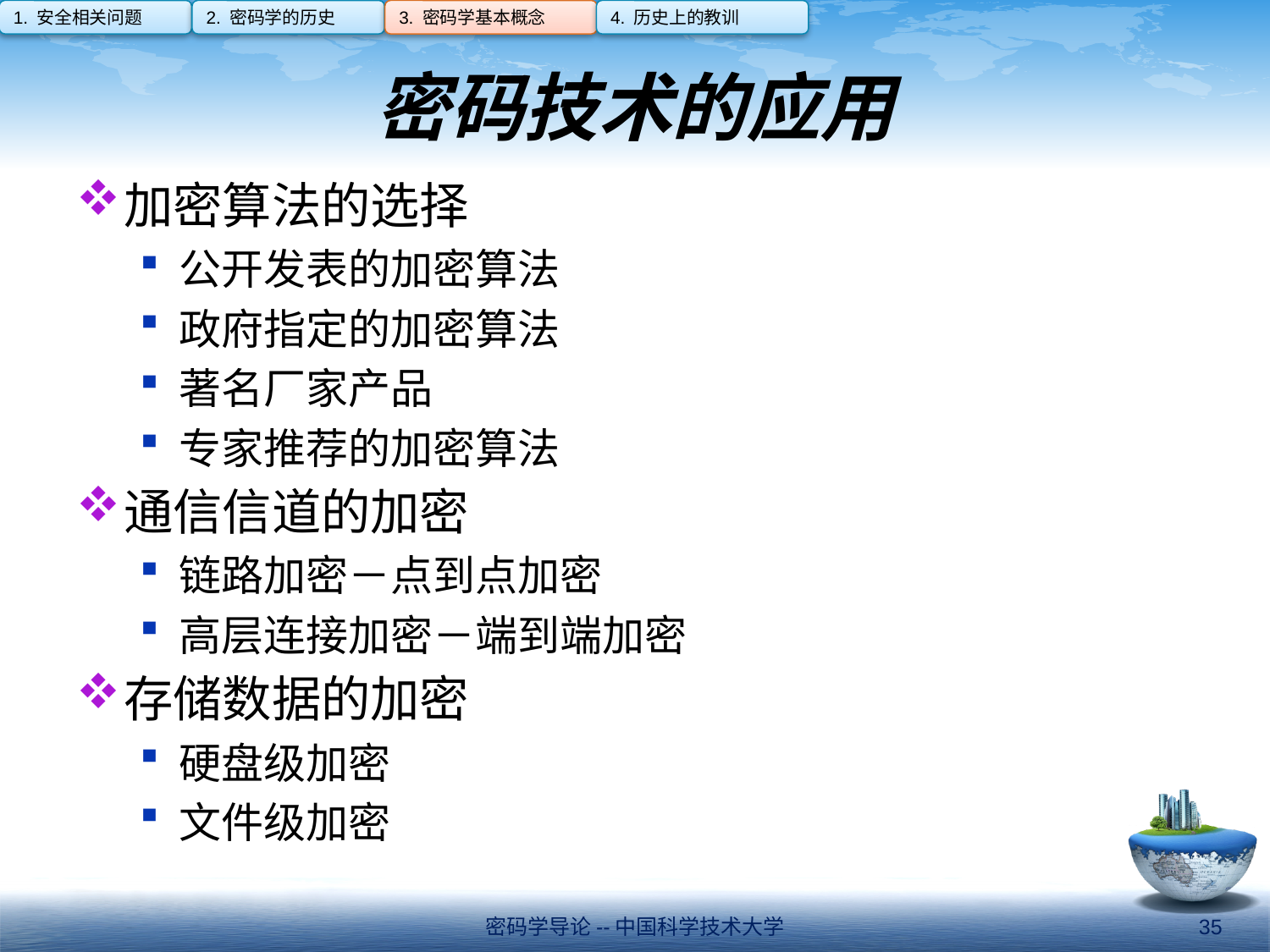

1. 安全相关问题
2. 密码学的历史
3. 密码学基本概念
4. 历史上的教训
# 密码技术的应用
加密算法的选择
公开发表的加密算法
政府指定的加密算法
著名厂家产品
专家推荐的加密算法
通信信道的加密
链路加密－点到点加密
高层连接加密－端到端加密
存储数据的加密
硬盘级加密
文件级加密
密码学导论--中国科学技术大学
35